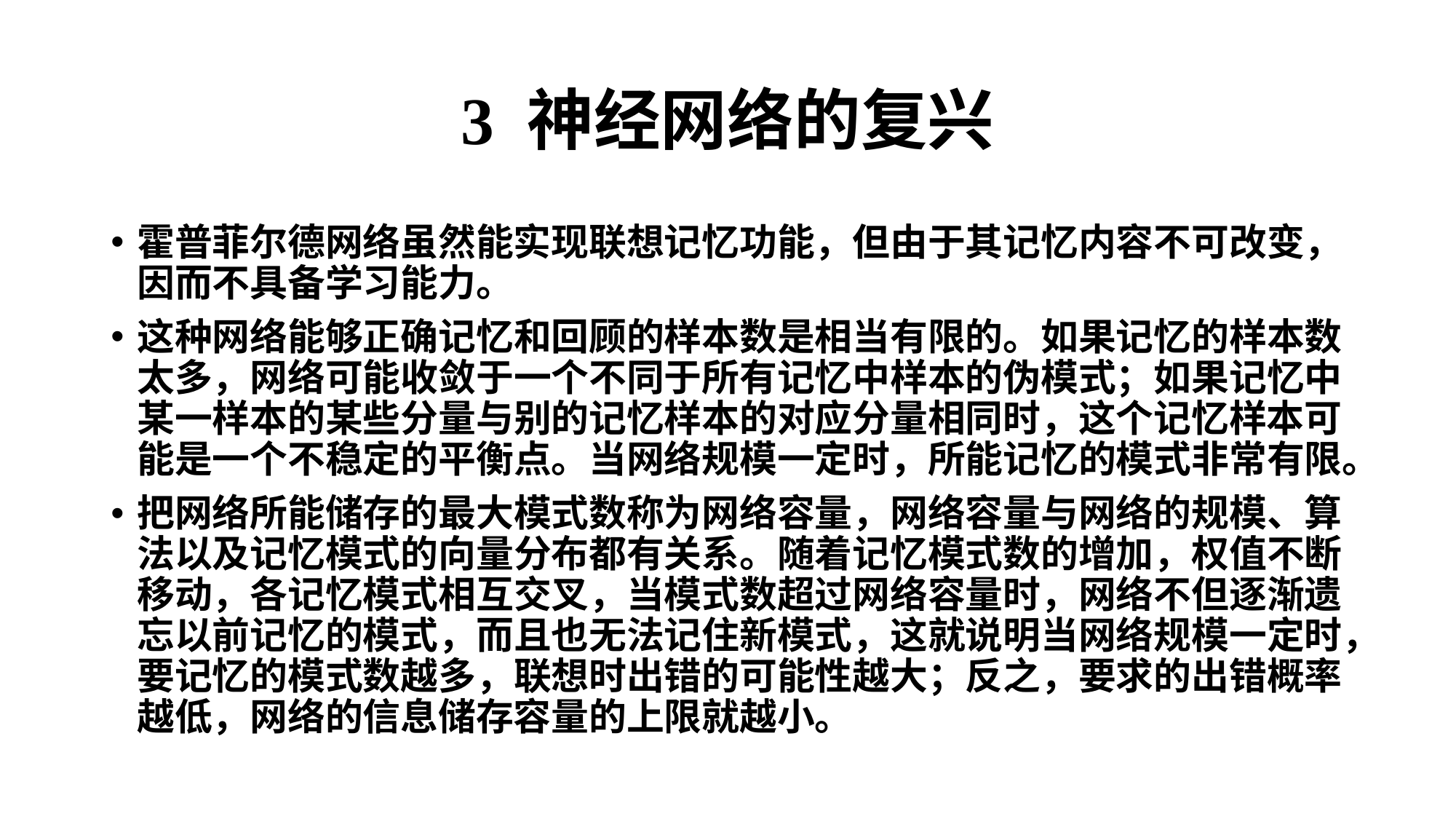

# 3 神经网络的复兴
霍普菲尔德网络虽然能实现联想记忆功能，但由于其记忆内容不可改变，因而不具备学习能力。
这种网络能够正确记忆和回顾的样本数是相当有限的。如果记忆的样本数太多，网络可能收敛于一个不同于所有记忆中样本的伪模式；如果记忆中某一样本的某些分量与别的记忆样本的对应分量相同时，这个记忆样本可能是一个不稳定的平衡点。当网络规模一定时，所能记忆的模式非常有限。
把网络所能储存的最大模式数称为网络容量，网络容量与网络的规模、算法以及记忆模式的向量分布都有关系。随着记忆模式数的增加，权值不断移动，各记忆模式相互交叉，当模式数超过网络容量时，网络不但逐渐遗忘以前记忆的模式，而且也无法记住新模式，这就说明当网络规模一定时，要记忆的模式数越多，联想时出错的可能性越大；反之，要求的出错概率越低，网络的信息储存容量的上限就越小。